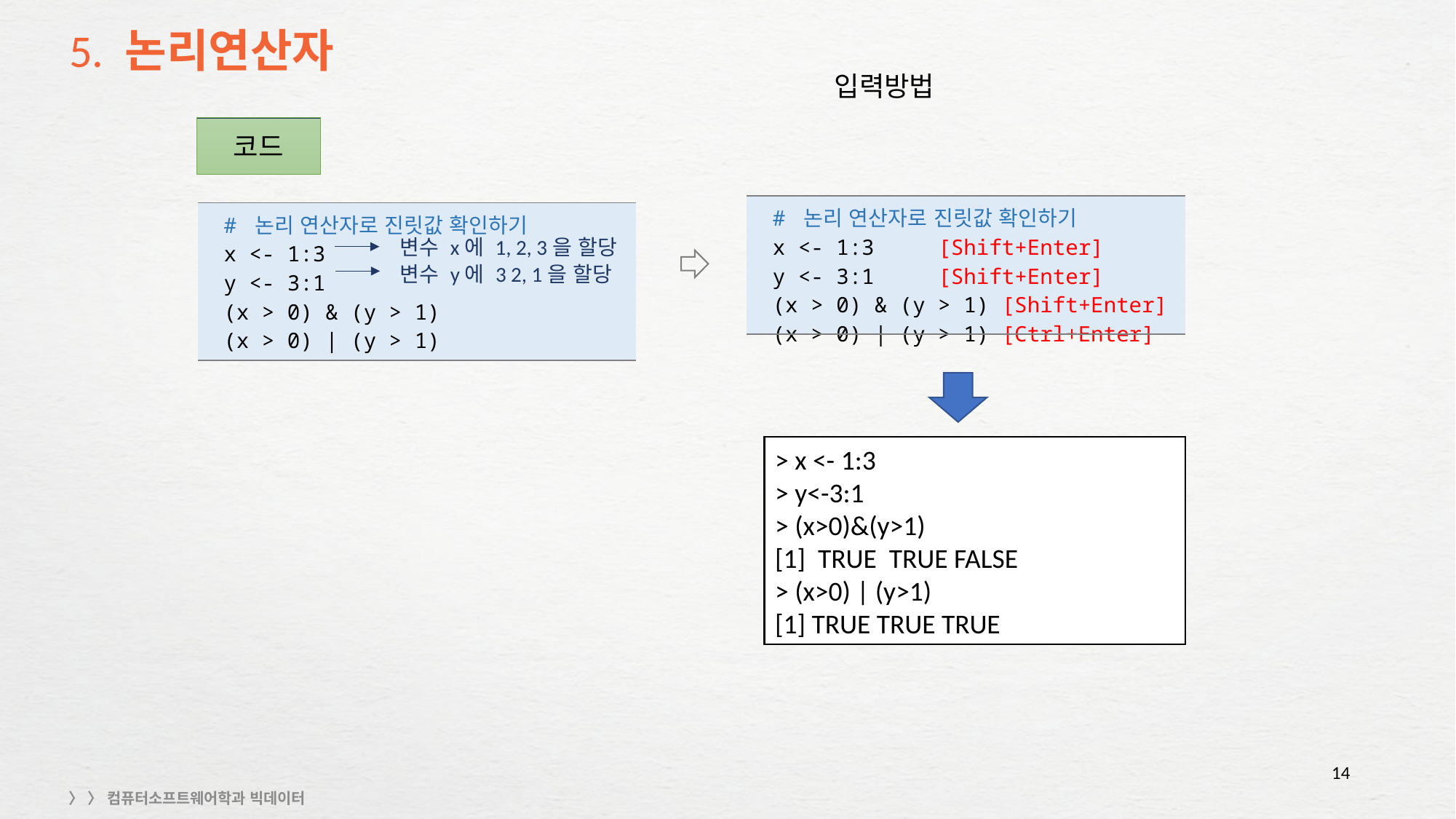

# 5. 논리연산자
입력방법
코드
| # 논리 연산자로 진릿값 확인하기 x <- 1:3 [Shift+Enter] y <- 3:1 [Shift+Enter] (x > 0) & (y > 1) [Shift+Enter] (x > 0) | (y > 1) [Ctrl+Enter] |
| --- |
| # 논리 연산자로 진릿값 확인하기 x <- 1:3 y <- 3:1 (x > 0) & (y > 1) (x > 0) | (y > 1) |
| --- |
변수 x에 1, 2, 3을 할당

변수 y에 3 2, 1을 할당

> x <- 1:3
> y<-3:1
> (x>0)&(y>1)
[1]  TRUE  TRUE FALSE
> (x>0) | (y>1)
[1] TRUE TRUE TRUE
14
〉 〉 컴퓨터소프트웨어학과 빅데이터